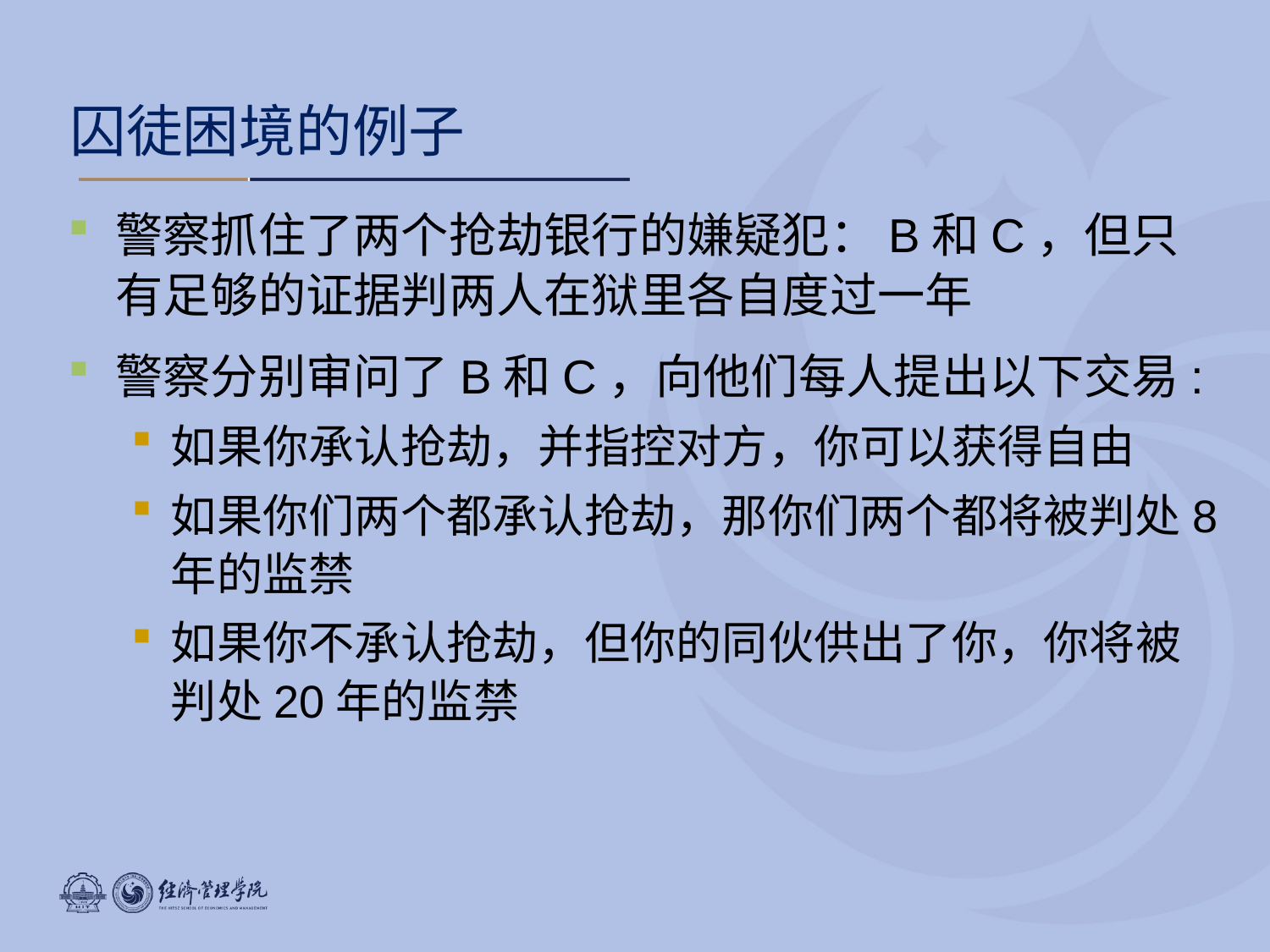

囚徒困境的例子
警察抓住了两个抢劫银行的嫌疑犯：B和C，但只有足够的证据判两人在狱里各自度过一年
警察分别审问了B和C，向他们每人提出以下交易:
如果你承认抢劫，并指控对方，你可以获得自由
如果你们两个都承认抢劫，那你们两个都将被判处8年的监禁
如果你不承认抢劫，但你的同伙供出了你，你将被判处20年的监禁